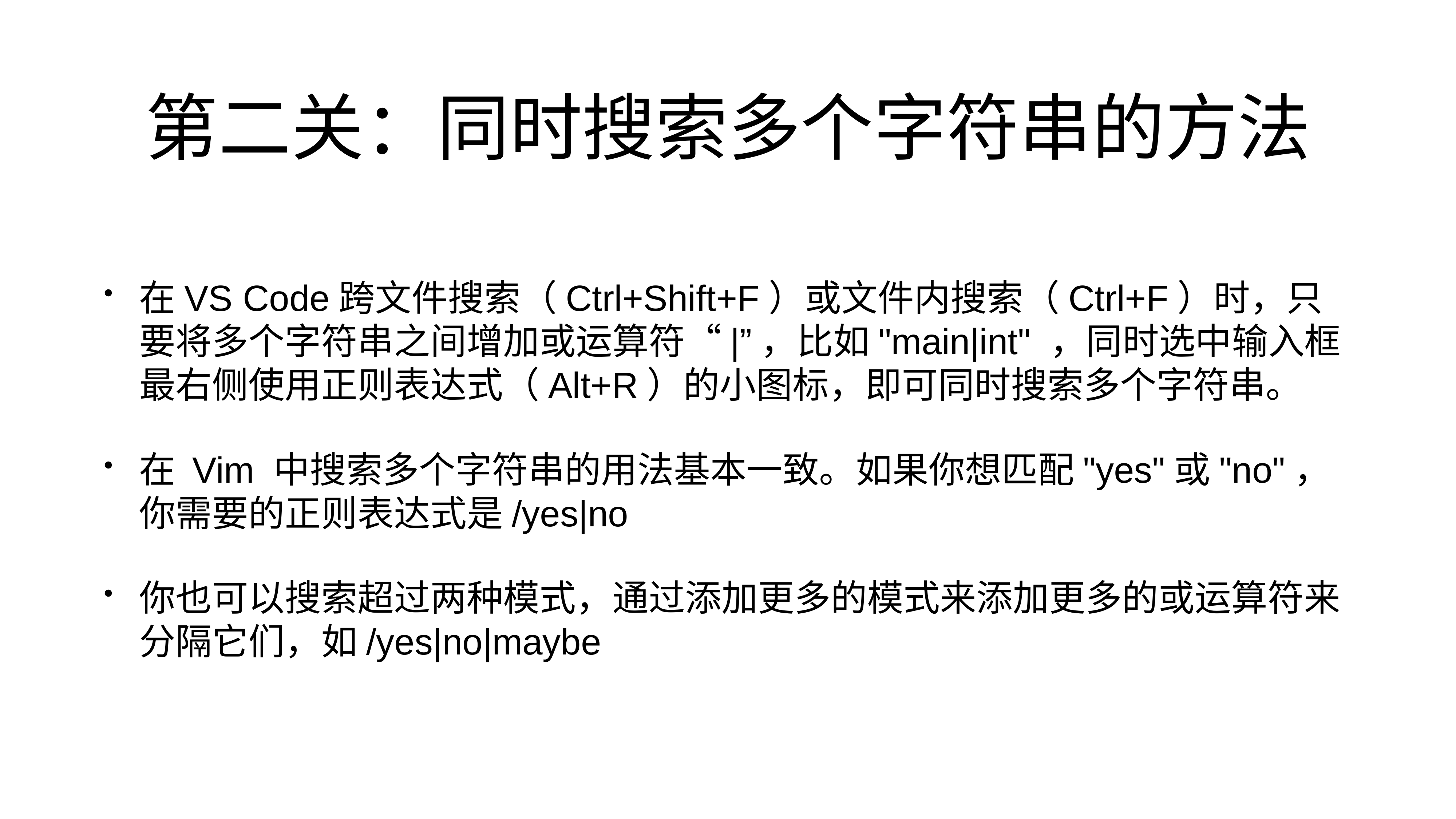

# 第二关：同时搜索多个字符串的方法
在VS Code跨文件搜索（Ctrl+Shift+F）或文件内搜索（Ctrl+F）时，只要将多个字符串之间增加或运算符“|”，比如"main|int" ，同时选中输入框最右侧使用正则表达式（Alt+R）的小图标，即可同时搜索多个字符串。
在 Vim 中搜索多个字符串的用法基本一致。如果你想匹配"yes"或"no"，你需要的正则表达式是/yes|no
你也可以搜索超过两种模式，通过添加更多的模式来添加更多的或运算符来分隔它们，如/yes|no|maybe